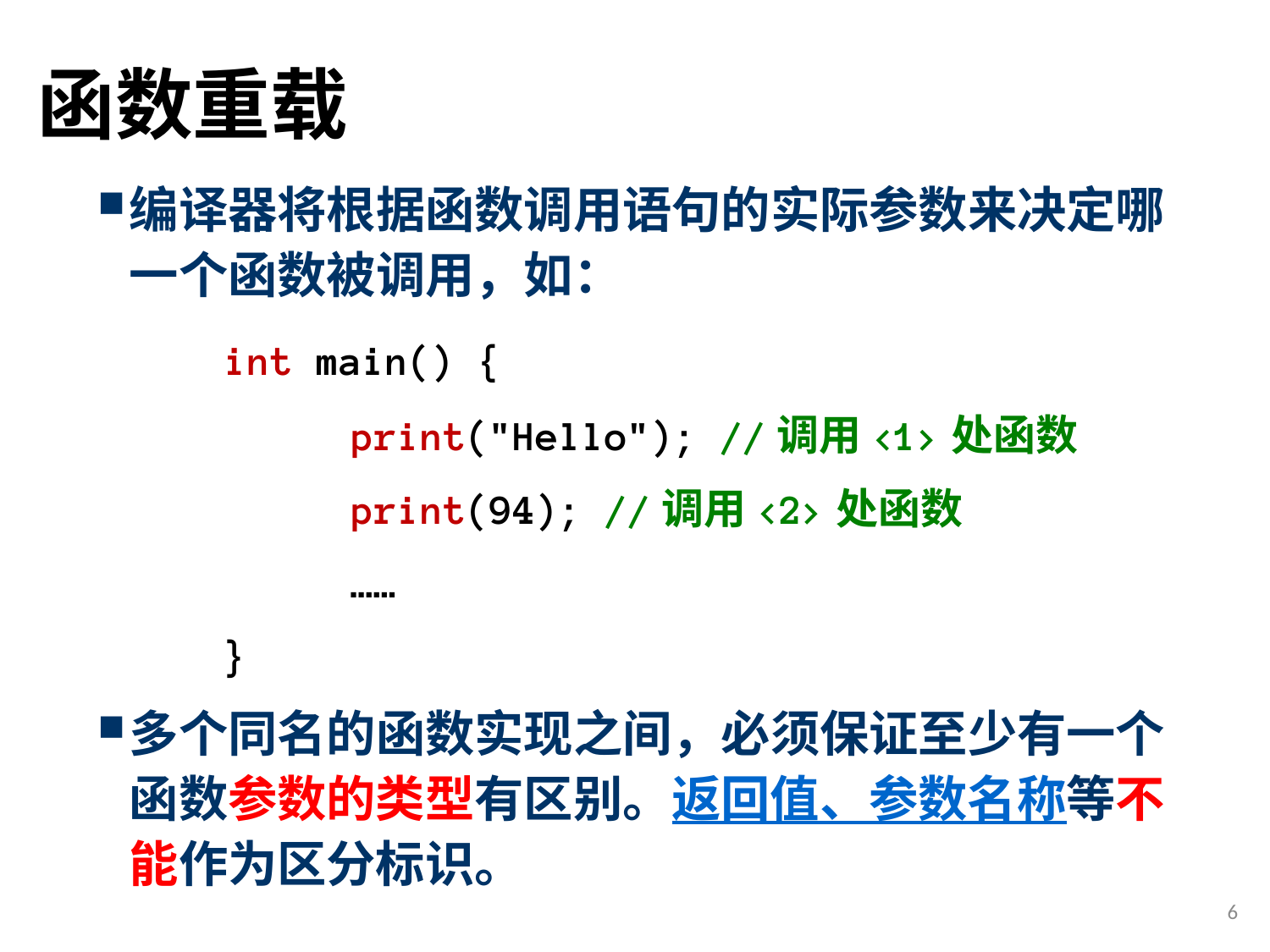

# 函数重载
编译器将根据函数调用语句的实际参数来决定哪一个函数被调用，如：
	int main() {
		print("Hello"); //调用<1>处函数
		print(94); //调用<2>处函数
		……
	}
多个同名的函数实现之间，必须保证至少有一个函数参数的类型有区别。返回值、参数名称等不能作为区分标识。
6